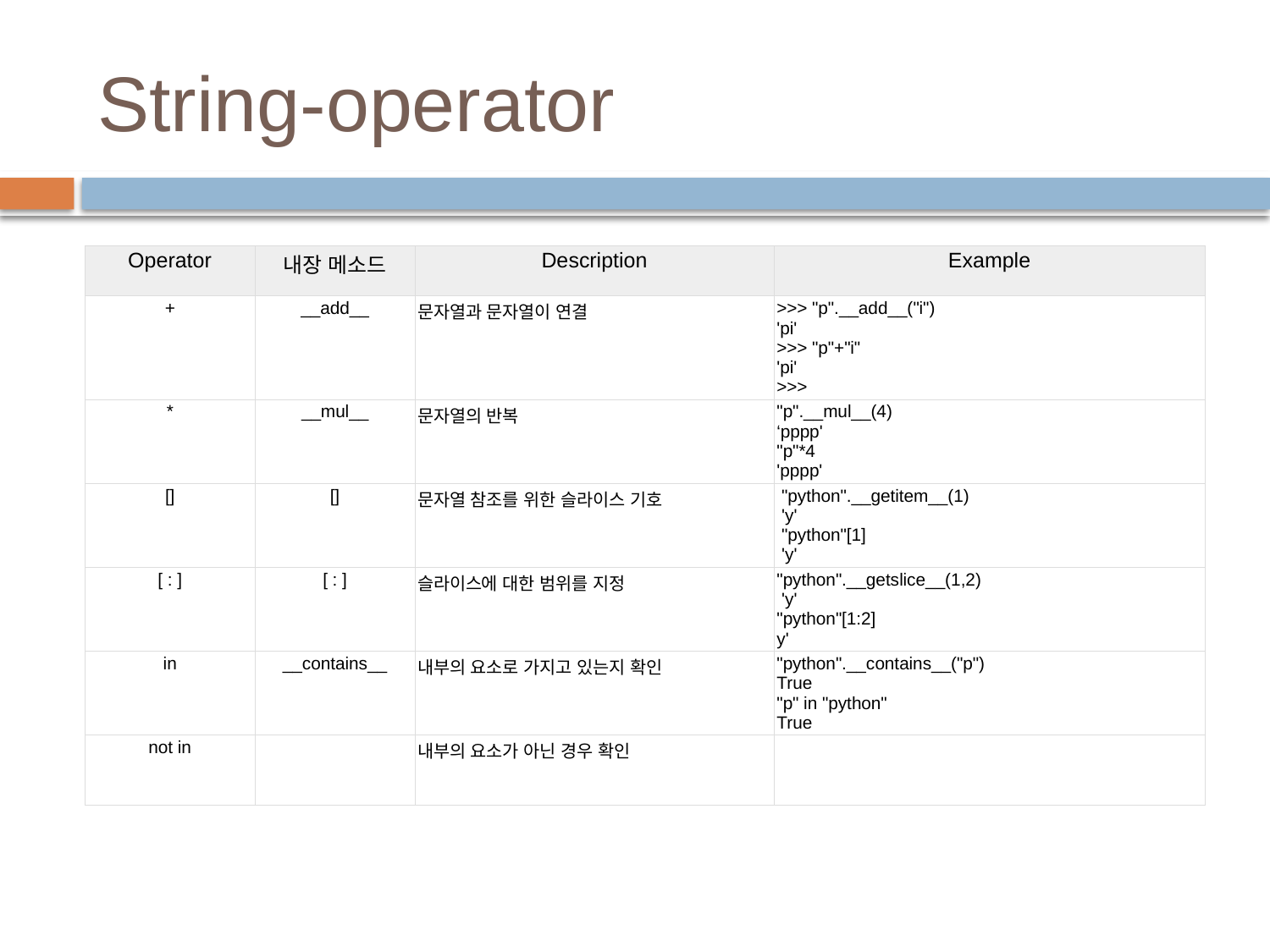

# String-operator
| Operator | 내장 메소드 | Description | Example |
| --- | --- | --- | --- |
| + | \_\_add\_\_ | 문자열과 문자열이 연결 | >>> "p".\_\_add\_\_("i") 'pi' >>> "p"+"i" 'pi' >>> |
| \* | \_\_mul\_\_ | 문자열의 반복 | "p".\_\_mul\_\_(4) ‘pppp' "p"\*4 'pppp' |
| [] | [] | 문자열 참조를 위한 슬라이스 기호 | "python".\_\_getitem\_\_(1) 'y' "python"[1] 'y' |
| [ : ] | [ : ] | 슬라이스에 대한 범위를 지정 | "python".\_\_getslice\_\_(1,2) 'y' "python"[1:2] y' |
| in | \_\_contains\_\_ | 내부의 요소로 가지고 있는지 확인 | "python".\_\_contains\_\_("p") True "p" in "python" True |
| not in |  | 내부의 요소가 아닌 경우 확인 |  |